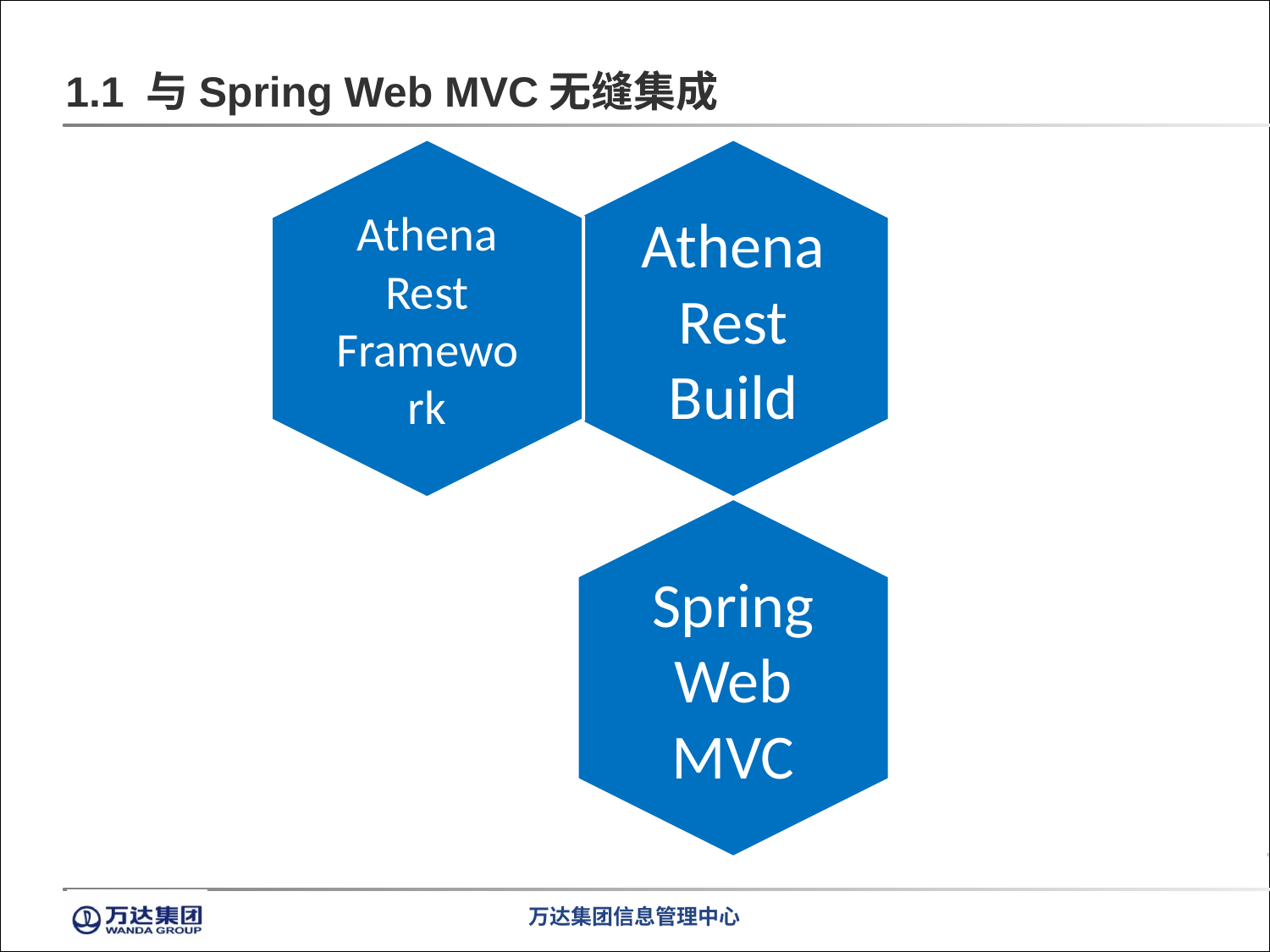

# 1.1 与Spring Web MVC无缝集成
Athena Rest Build
Athena Rest Framework
Spring Web MVC